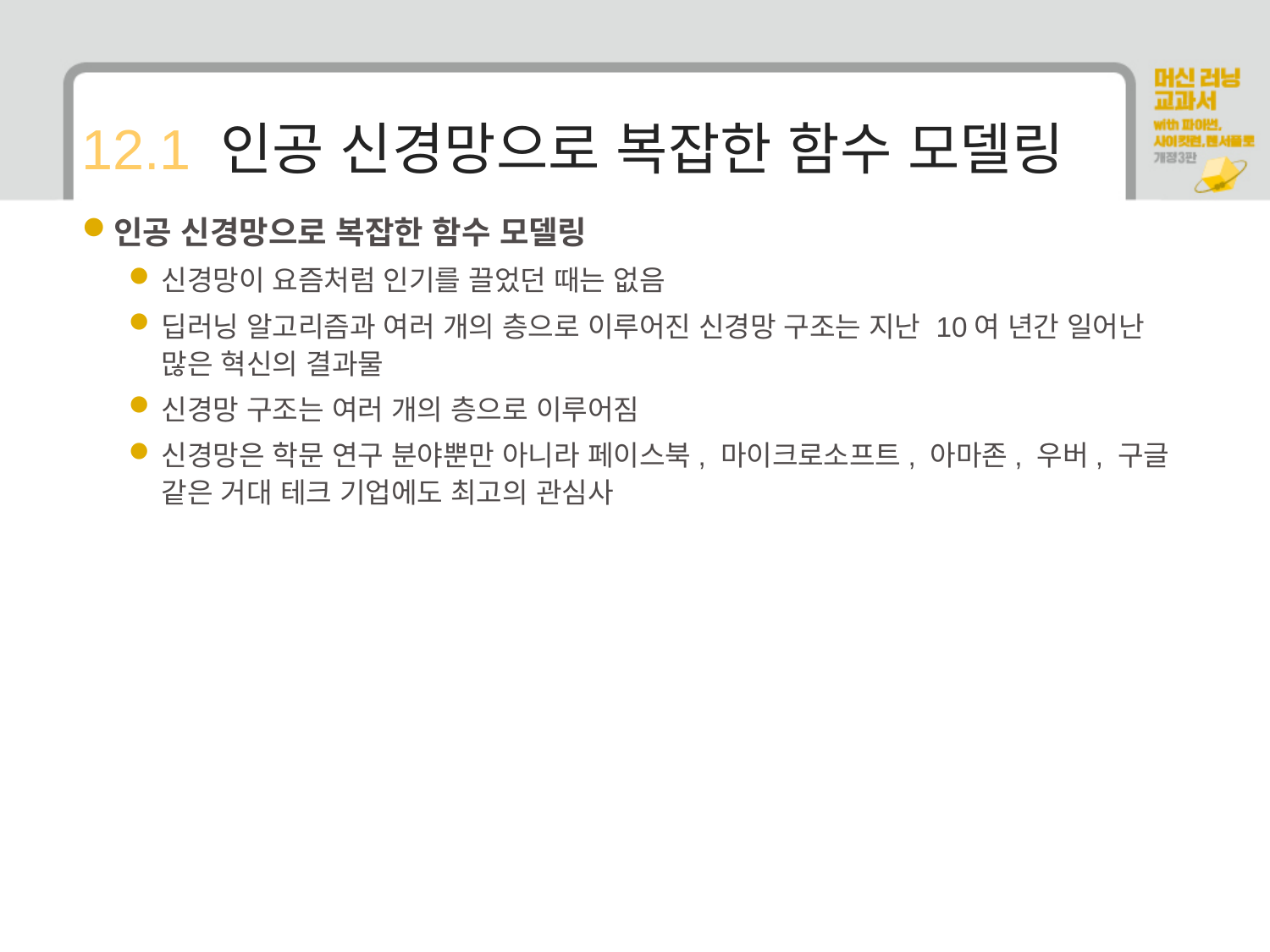

# 12.1 인공 신경망으로 복잡한 함수 모델링
인공 신경망으로 복잡한 함수 모델링
신경망이 요즘처럼 인기를 끌었던 때는 없음
딥러닝 알고리즘과 여러 개의 층으로 이루어진 신경망 구조는 지난 10여 년간 일어난 많은 혁신의 결과물
신경망 구조는 여러 개의 층으로 이루어짐
신경망은 학문 연구 분야뿐만 아니라 페이스북, 마이크로소프트, 아마존, 우버, 구글 같은 거대 테크 기업에도 최고의 관심사